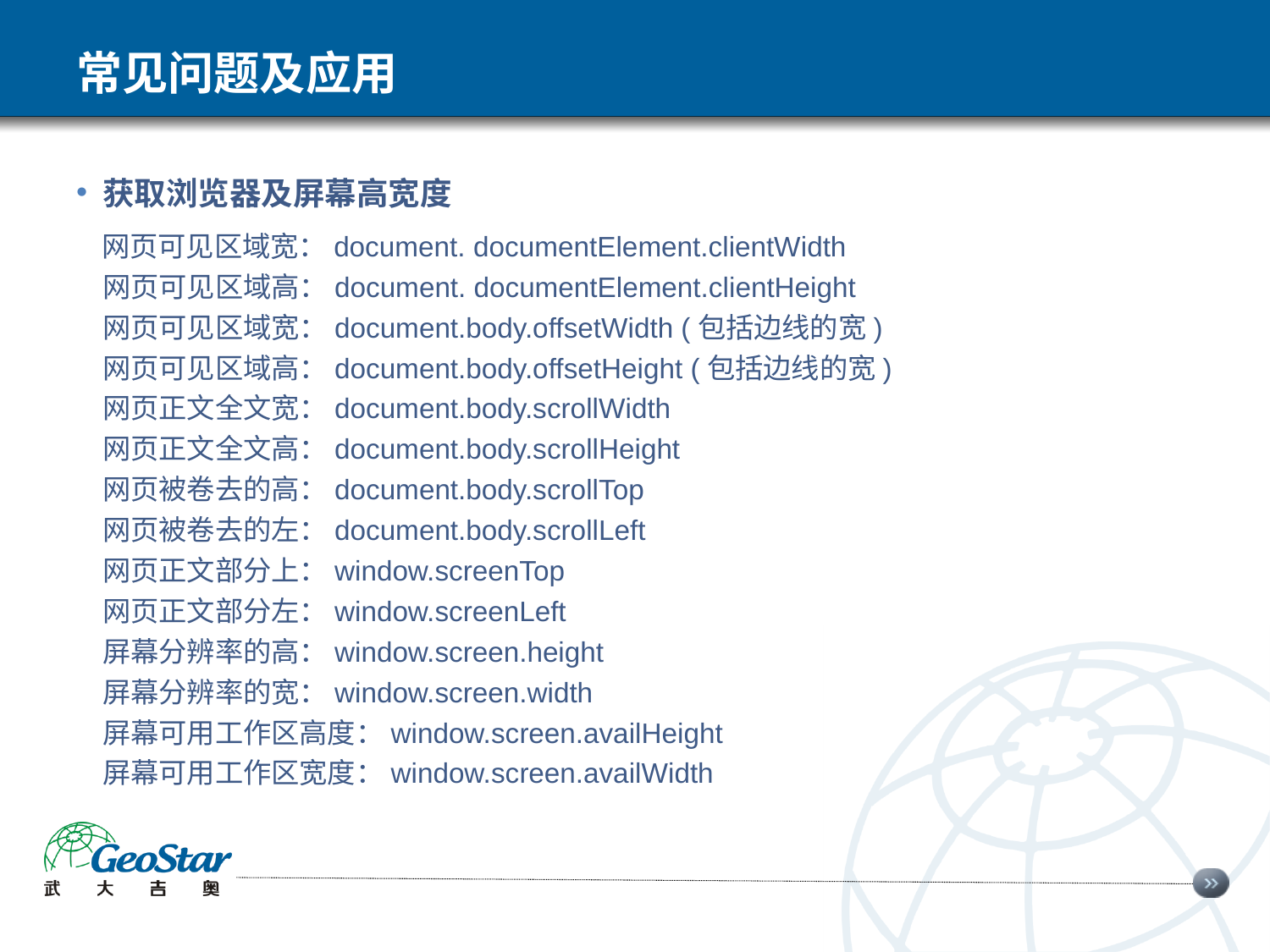

# 常见问题及应用
获取浏览器及屏幕高宽度
   网页可见区域宽：document. documentElement.clientWidth 
网页可见区域高：document. documentElement.clientHeight 
网页可见区域宽：document.body.offsetWidth (包括边线的宽) 
网页可见区域高：document.body.offsetHeight (包括边线的宽) 
网页正文全文宽：document.body.scrollWidth 
网页正文全文高：document.body.scrollHeight 
网页被卷去的高：document.body.scrollTop 
网页被卷去的左：document.body.scrollLeft 
网页正文部分上：window.screenTop 
网页正文部分左：window.screenLeft 
屏幕分辨率的高：window.screen.height 
屏幕分辨率的宽：window.screen.width 
屏幕可用工作区高度：window.screen.availHeight 
屏幕可用工作区宽度：window.screen.availWidth